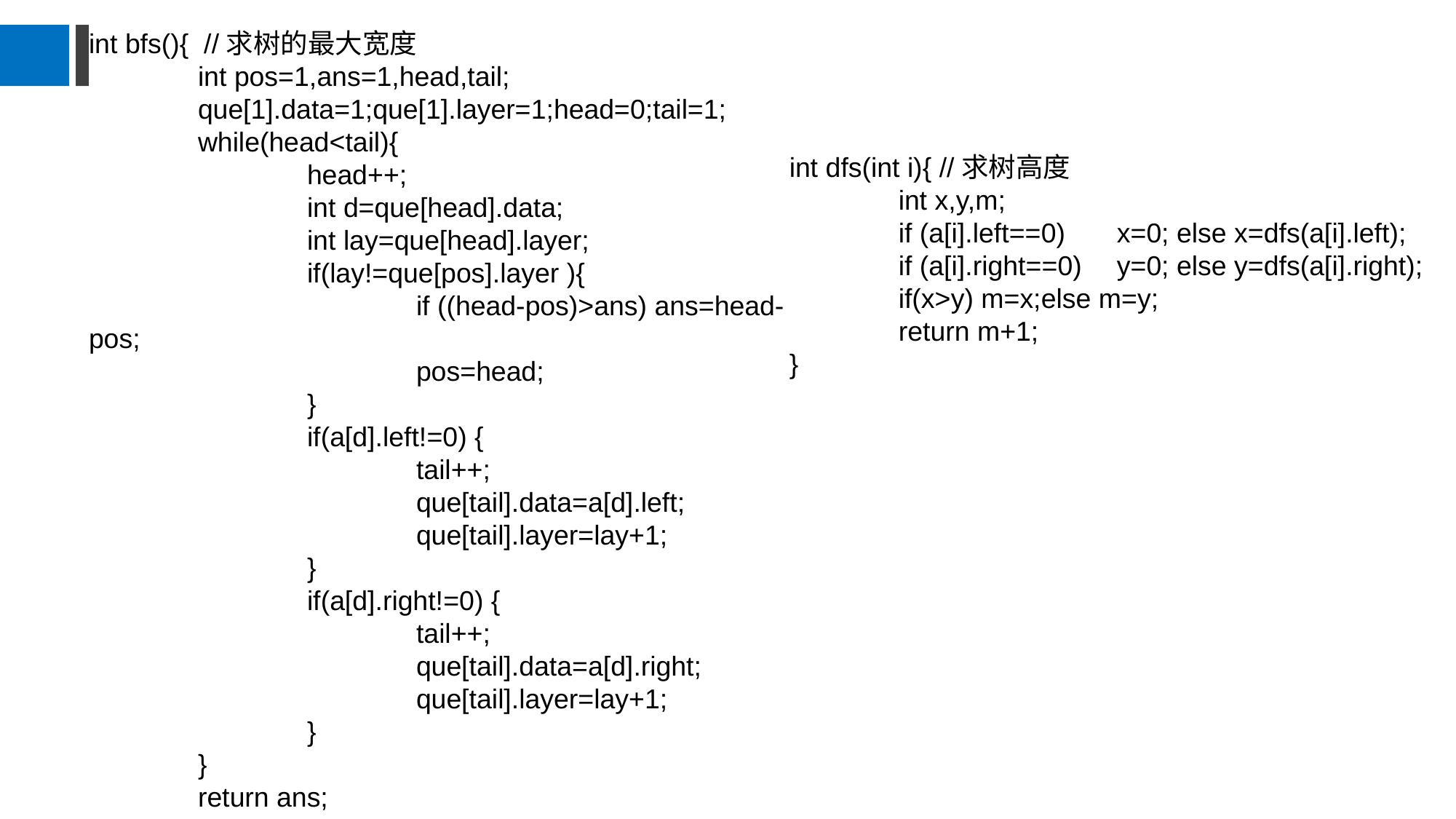

int bfs(){  //求树的最大宽度
	int pos=1,ans=1,head,tail;
	que[1].data=1;que[1].layer=1;head=0;tail=1;
	while(head<tail){
		head++;
		int d=que[head].data;
		int lay=que[head].layer;
		if(lay!=que[pos].layer ){
			if ((head-pos)>ans) ans=head-pos;
			pos=head;
		}
		if(a[d].left!=0) {
			tail++;
			que[tail].data=a[d].left;
			que[tail].layer=lay+1;
		}
		if(a[d].right!=0) {
			tail++;
			que[tail].data=a[d].right;
			que[tail].layer=lay+1;
		}
	}
	return ans;
}
int dfs(int i){ //求树高度
	int x,y,m;
	if (a[i].left==0) 	x=0; else x=dfs(a[i].left);
	if (a[i].right==0) 	y=0; else y=dfs(a[i].right);
	if(x>y) m=x;else m=y;
	return m+1;
}